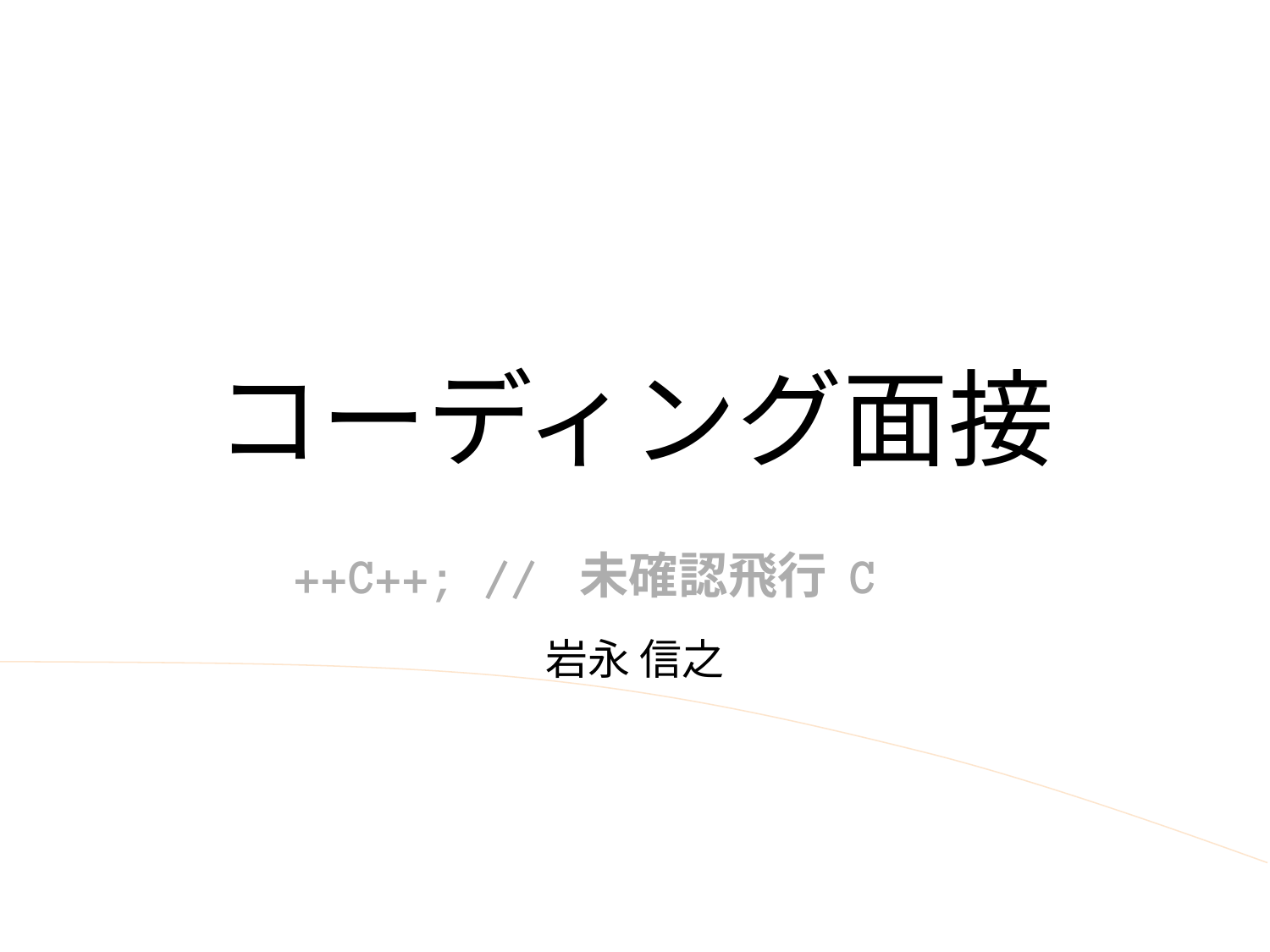

# コーディング面接

岩永 信之
++C++; // 未確認飛行 C